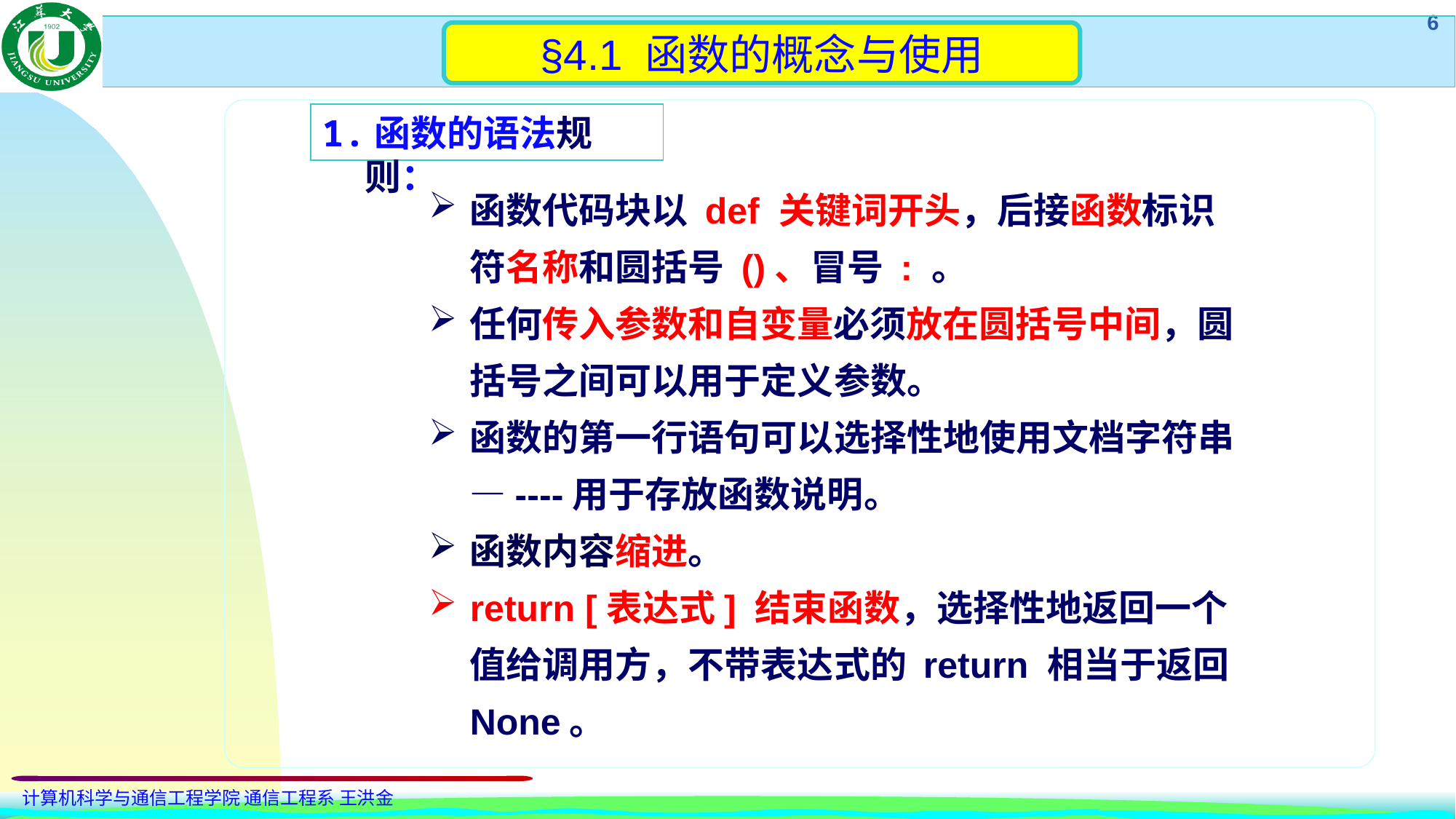

§4.1 函数的概念与使用
1.函数的语法规则：
函数代码块以 def 关键词开头，后接函数标识符名称和圆括号 ()、冒号 : 。
任何传入参数和自变量必须放在圆括号中间，圆括号之间可以用于定义参数。
函数的第一行语句可以选择性地使用文档字符串—----用于存放函数说明。
函数内容缩进。
return [表达式] 结束函数，选择性地返回一个值给调用方，不带表达式的 return 相当于返回 None。